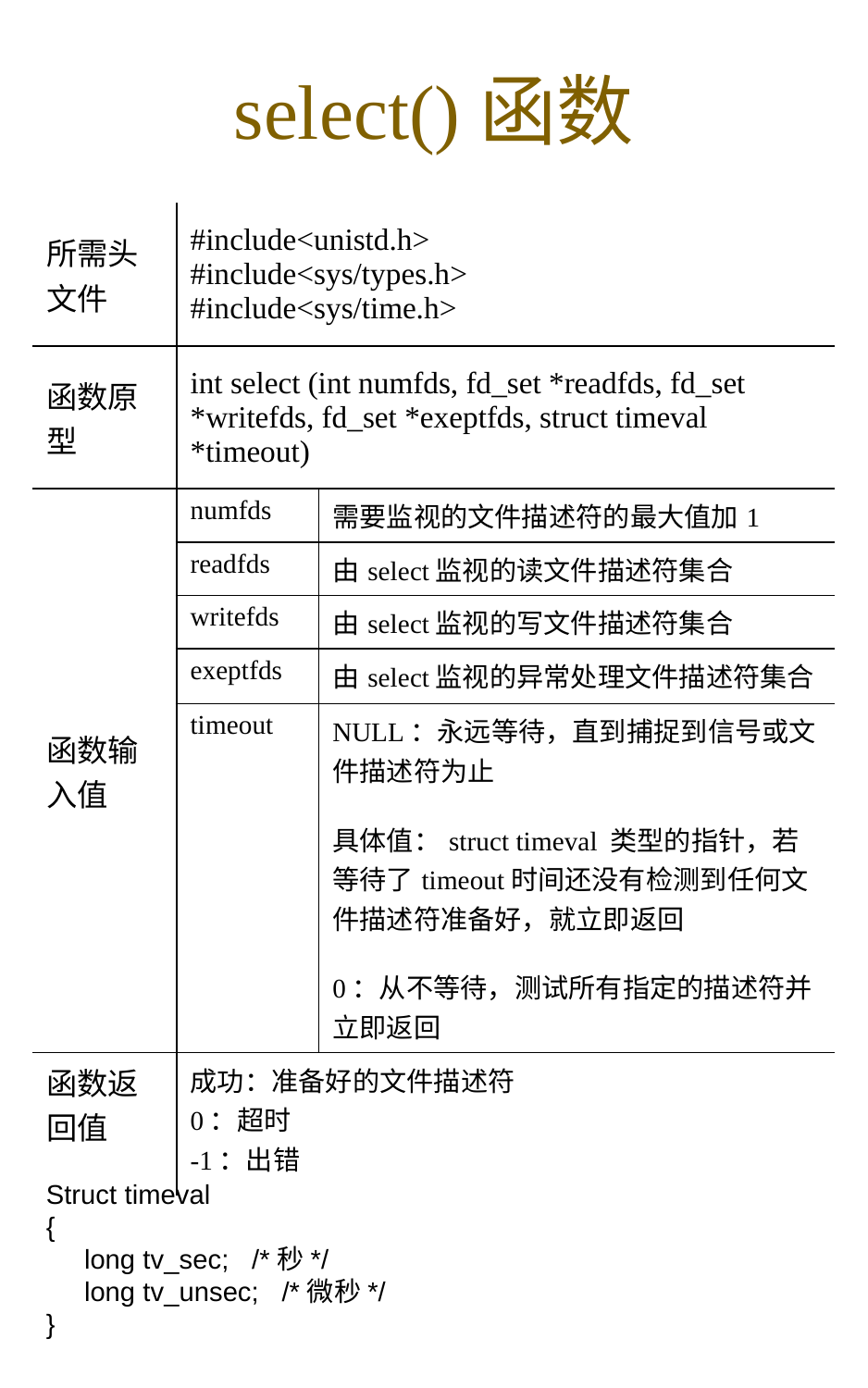

# select()函数
| 所需头文件 | #include<unistd.h> #include<sys/types.h> #include<sys/time.h> |  |
| --- | --- | --- |
| 函数原型 | int select (int numfds, fd\_set \*readfds, fd\_set \*writefds, fd\_set \*exeptfds, struct timeval \*timeout) |  |
| 函数输入值 | numfds | 需要监视的文件描述符的最大值加1 |
|  | readfds | 由select监视的读文件描述符集合 |
|  | writefds | 由select监视的写文件描述符集合 |
|  | exeptfds | 由select监视的异常处理文件描述符集合 |
|  | timeout | NULL：永远等待，直到捕捉到信号或文件描述符为止 具体值：struct timeval 类型的指针，若等待了timeout时间还没有检测到任何文件描述符准备好，就立即返回 0：从不等待，测试所有指定的描述符并立即返回 |
| 函数返回值 | 成功：准备好的文件描述符 0：超时 -1：出错 |  |
Struct timeval
{
     long tv_sec;   /*秒*/
     long tv_unsec;   /*微秒*/
}